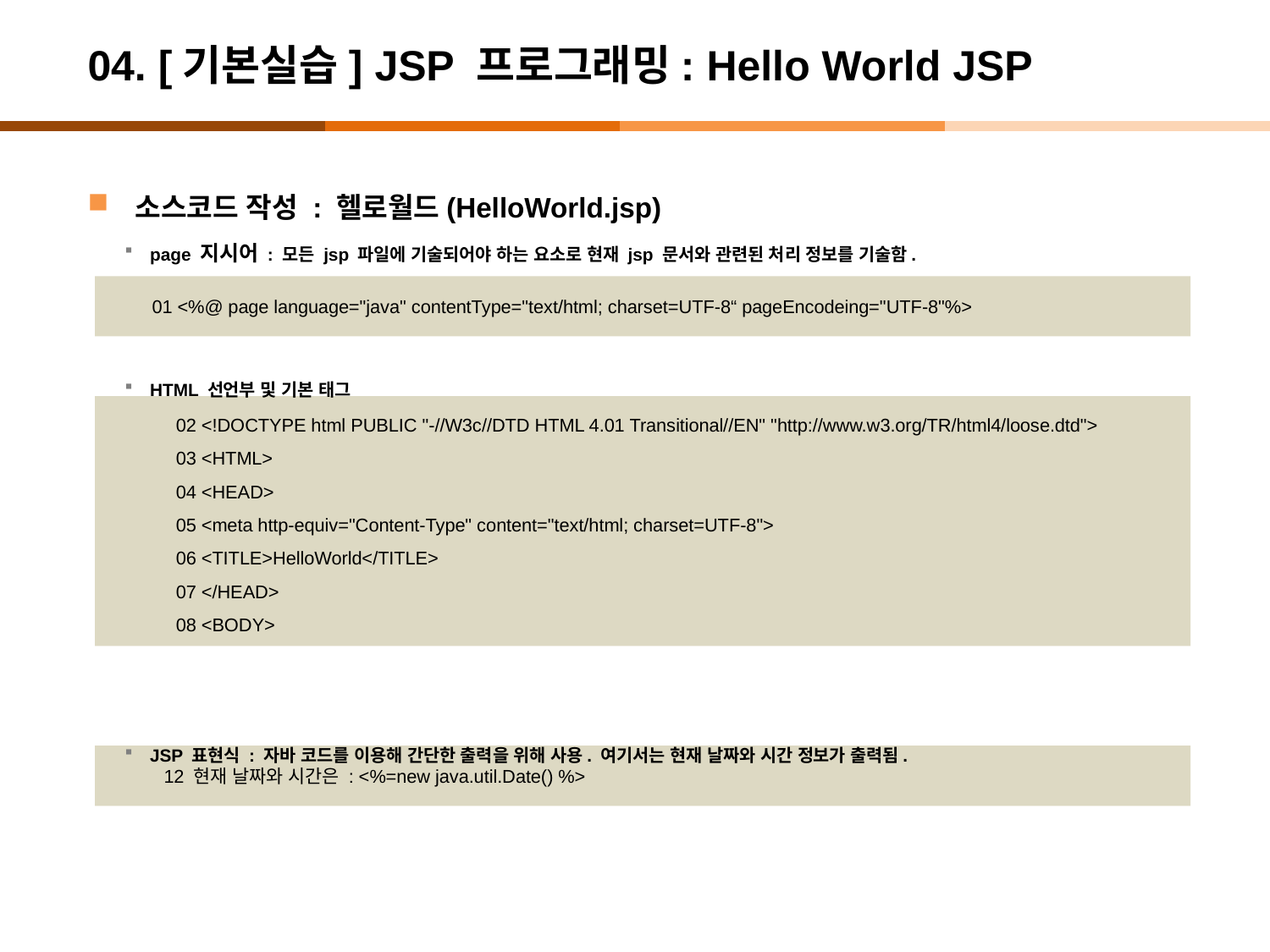

# 04. [기본실습] JSP 프로그래밍: Hello World JSP
소스코드 작성 : 헬로월드(HelloWorld.jsp)
page 지시어 : 모든 jsp 파일에 기술되어야 하는 요소로 현재 jsp 문서와 관련된 처리 정보를 기술함.

HTML 선언부 및 기본 태그

JSP 표현식 : 자바 코드를 이용해 간단한 출력을 위해 사용. 여기서는 현재 날짜와 시간 정보가 출력됨.

01 <%@ page language="java" contentType="text/html; charset=UTF-8“ pageEncodeing="UTF-8"%>
02 <!DOCTYPE html PUBLIC "-//W3c//DTD HTML 4.01 Transitional//EN" "http://www.w3.org/TR/html4/loose.dtd">
03 <HTML>
04 <HEAD>
05 <meta http-equiv="Content-Type" content="text/html; charset=UTF-8">
06 <TITLE>HelloWorld</TITLE>
07 </HEAD>
08 <BODY>

12 현재 날짜와 시간은 : <%=new java.util.Date() %>